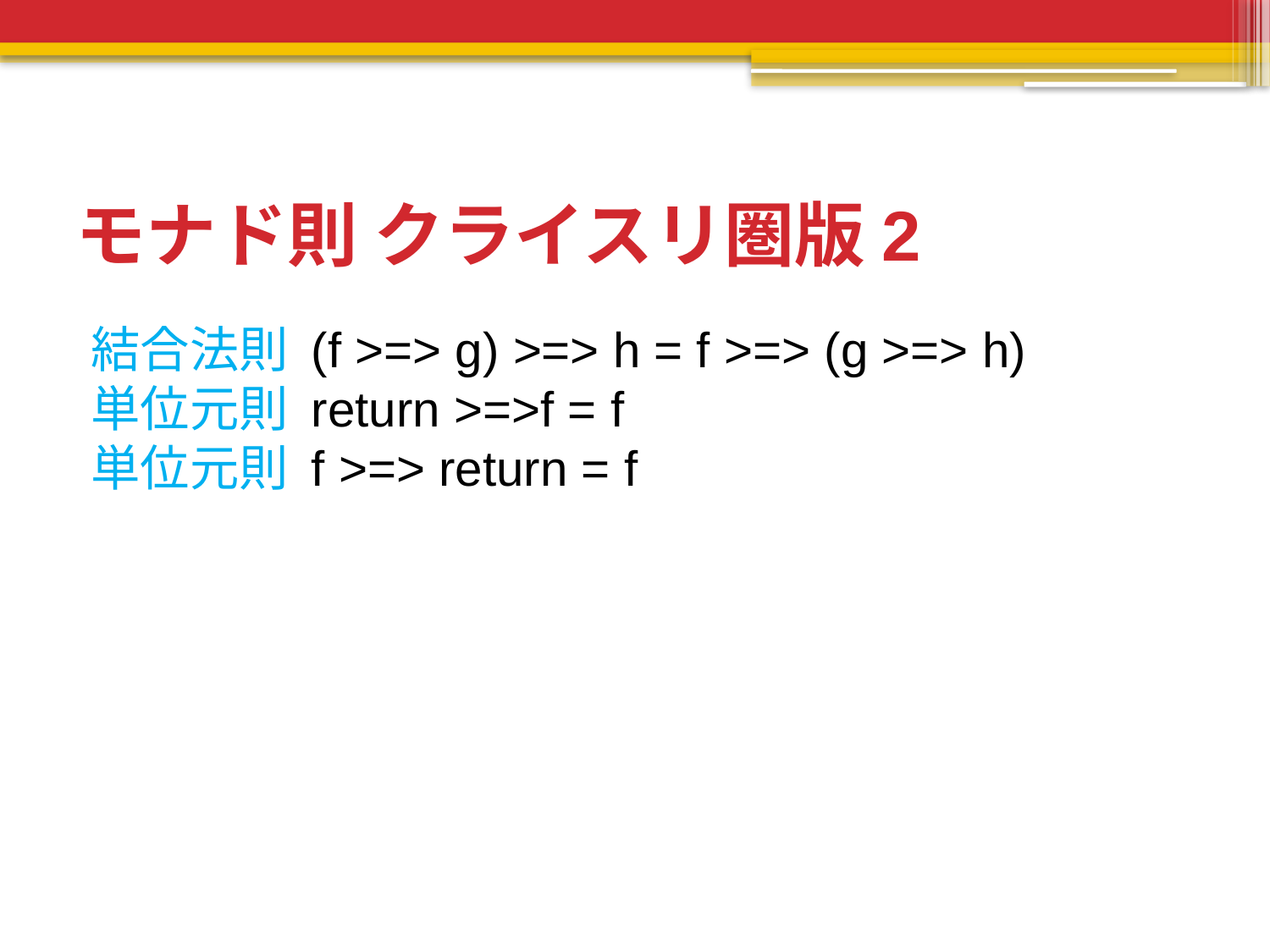

# モナド則 クライスリ圏版2
結合法則 (f >=> g) >=> h = f >=> (g >=> h)
単位元則 return >=>f = f
単位元則 f >=> return = f